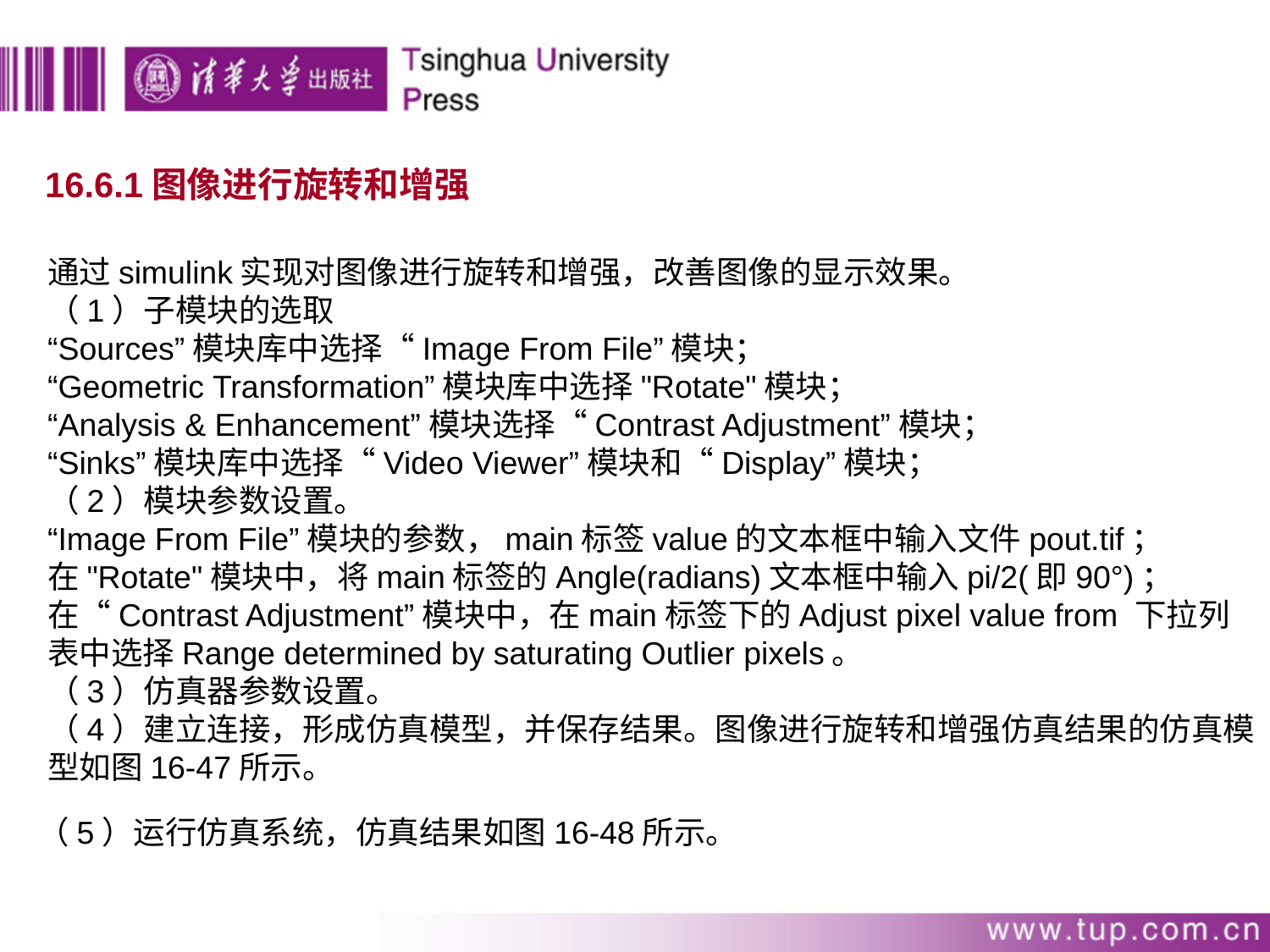

16.6.1图像进行旋转和增强
通过simulink实现对图像进行旋转和增强，改善图像的显示效果。
（1）子模块的选取
“Sources”模块库中选择“Image From File”模块；
“Geometric Transformation”模块库中选择"Rotate"模块；
“Analysis & Enhancement”模块选择“Contrast Adjustment”模块；
“Sinks”模块库中选择“Video Viewer”模块和“Display”模块；
（2）模块参数设置。
“Image From File”模块的参数，main标签value的文本框中输入文件pout.tif；
在"Rotate"模块中，将main标签的Angle(radians)文本框中输入pi/2(即90°)；
在“Contrast Adjustment”模块中，在main标签下的Adjust pixel value from 下拉列表中选择Range determined by saturating Outlier pixels。
（3）仿真器参数设置。
（4）建立连接，形成仿真模型，并保存结果。图像进行旋转和增强仿真结果的仿真模型如图16-47所示。
（5）运行仿真系统，仿真结果如图16-48所示。